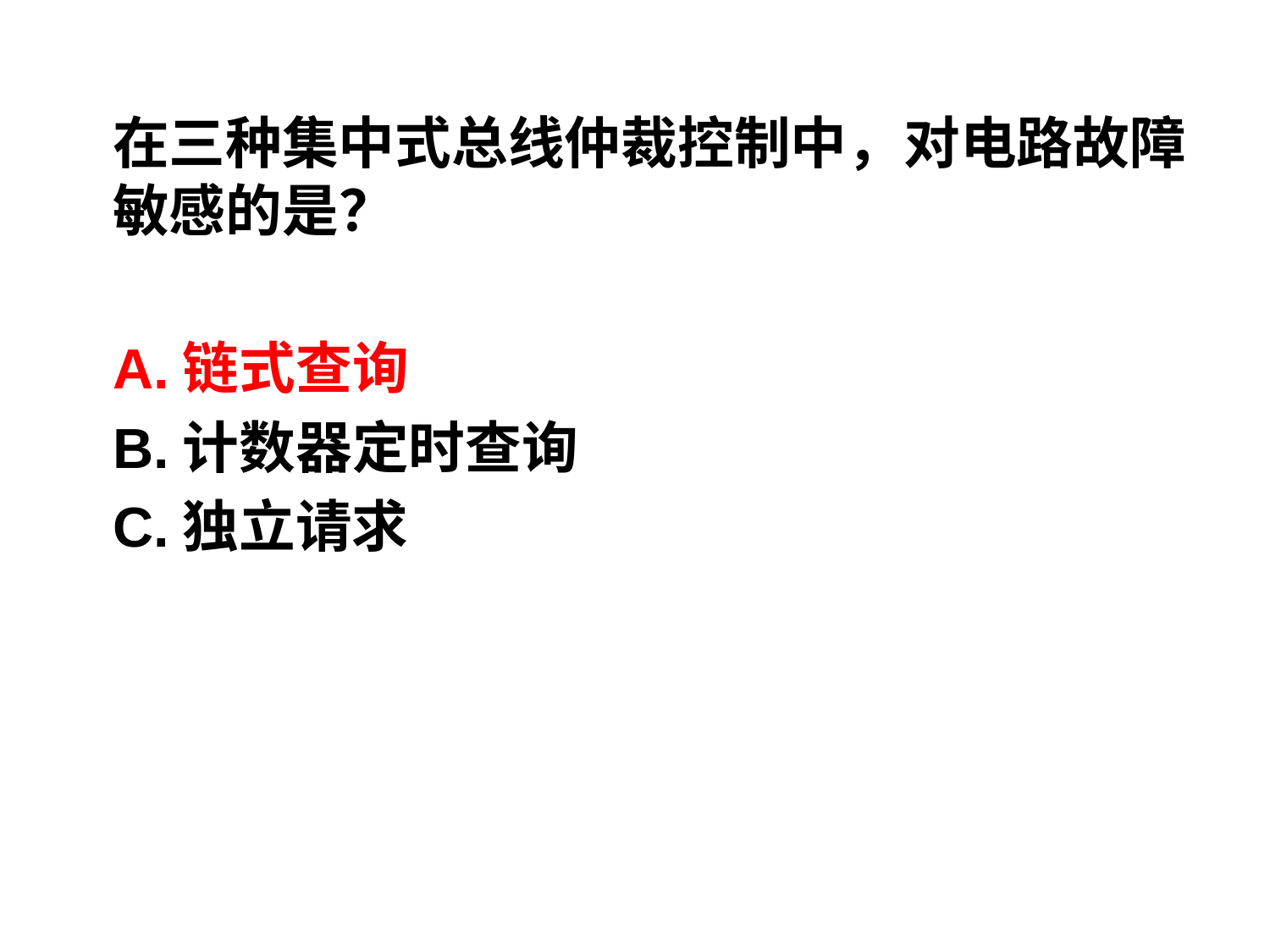

在三种集中式总线仲裁控制中，对电路故障敏感的是？

A.链式查询
B.计数器定时查询
C.独立请求